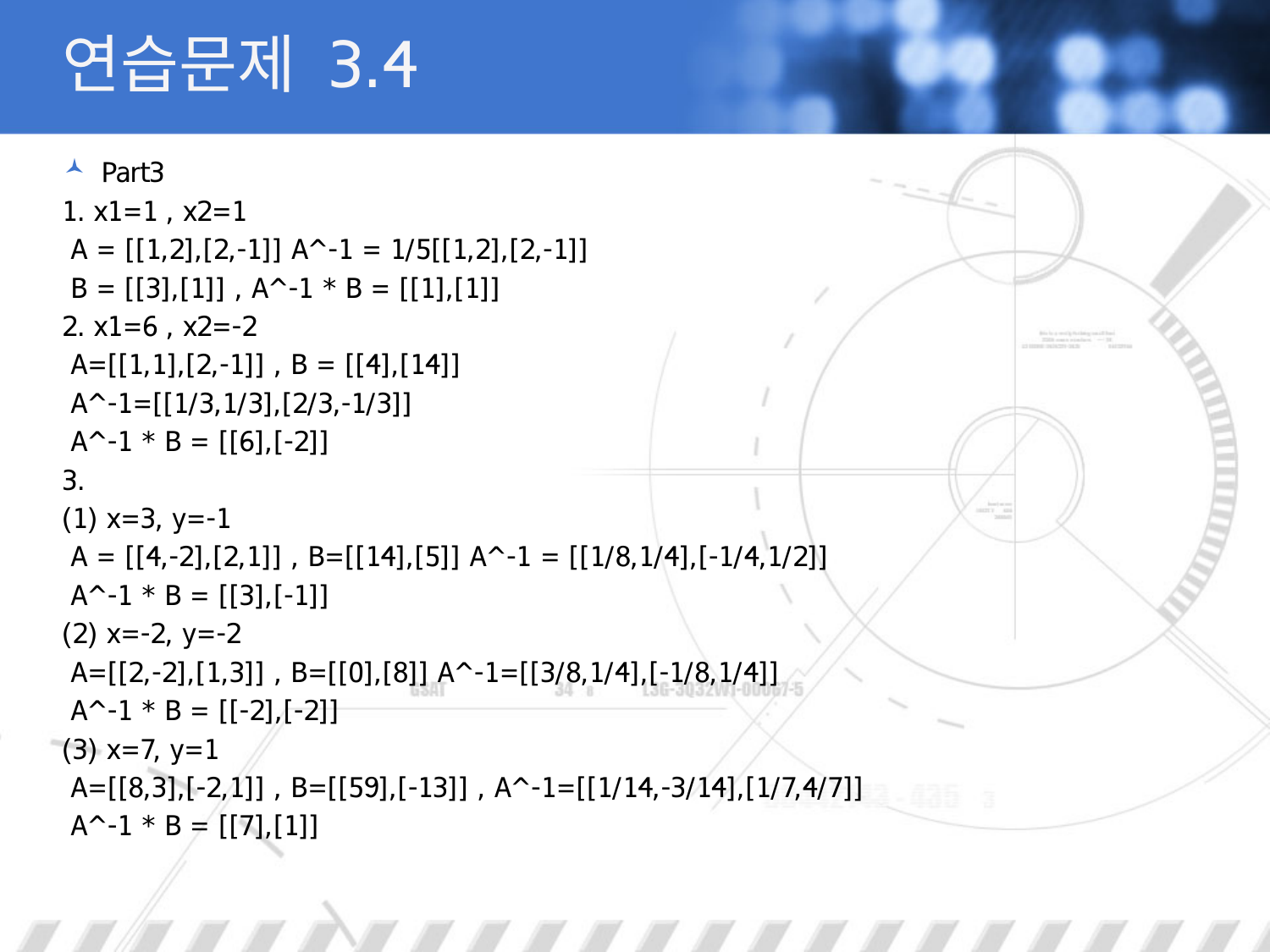

# 연습문제 3.4
Part3
1. x1=1 , x2=1
 A = [[1,2],[2,-1]] A^-1 = 1/5[[1,2],[2,-1]]
 B = [[3],[1]] , A^-1 * B = [[1],[1]]
2. x1=6 , x2=-2
 A=[[1,1],[2,-1]] , B = [[4],[14]]
 A^-1=[[1/3,1/3],[2/3,-1/3]]
 A^-1 * B = [[6],[-2]]
3.
(1) x=3, y=-1
 A = [[4,-2],[2,1]] , B=[[14],[5]] A^-1 = [[1/8,1/4],[-1/4,1/2]]
 A^-1 * B = [[3],[-1]]
(2) x=-2, y=-2
 A=[[2,-2],[1,3]] , B=[[0],[8]] A^-1=[[3/8,1/4],[-1/8,1/4]]
 A^-1 * B = [[-2],[-2]]
(3) x=7, y=1
 A=[[8,3],[-2,1]] , B=[[59],[-13]] , A^-1=[[1/14,-3/14],[1/7,4/7]]
 A^-1 * B = [[7],[1]]